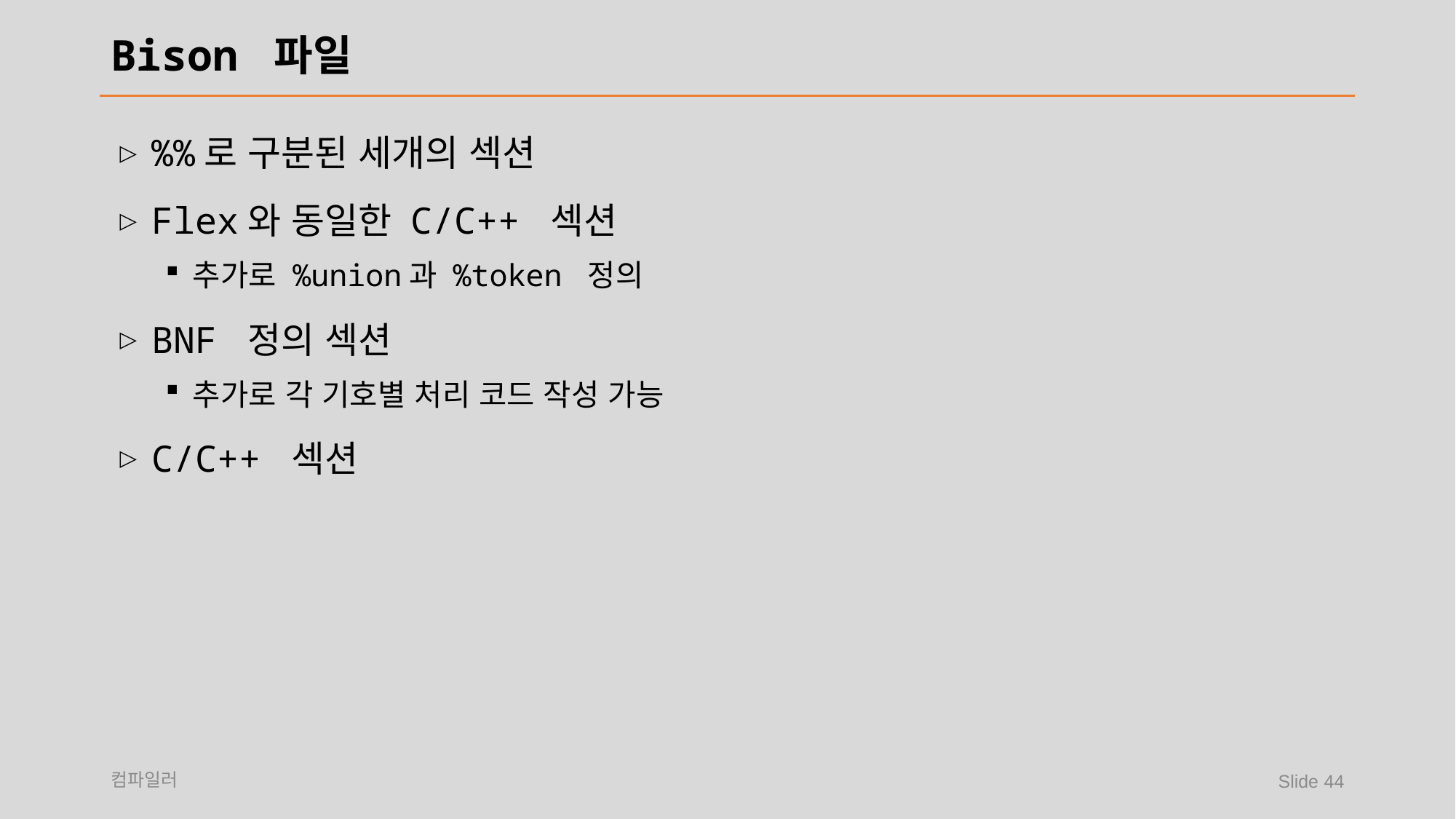

# Bison 파일
%%로 구분된 세개의 섹션
Flex와 동일한 C/C++ 섹션
추가로 %union과 %token 정의
BNF 정의 섹션
추가로 각 기호별 처리 코드 작성 가능
C/C++ 섹션

컴파일러
Slide 44